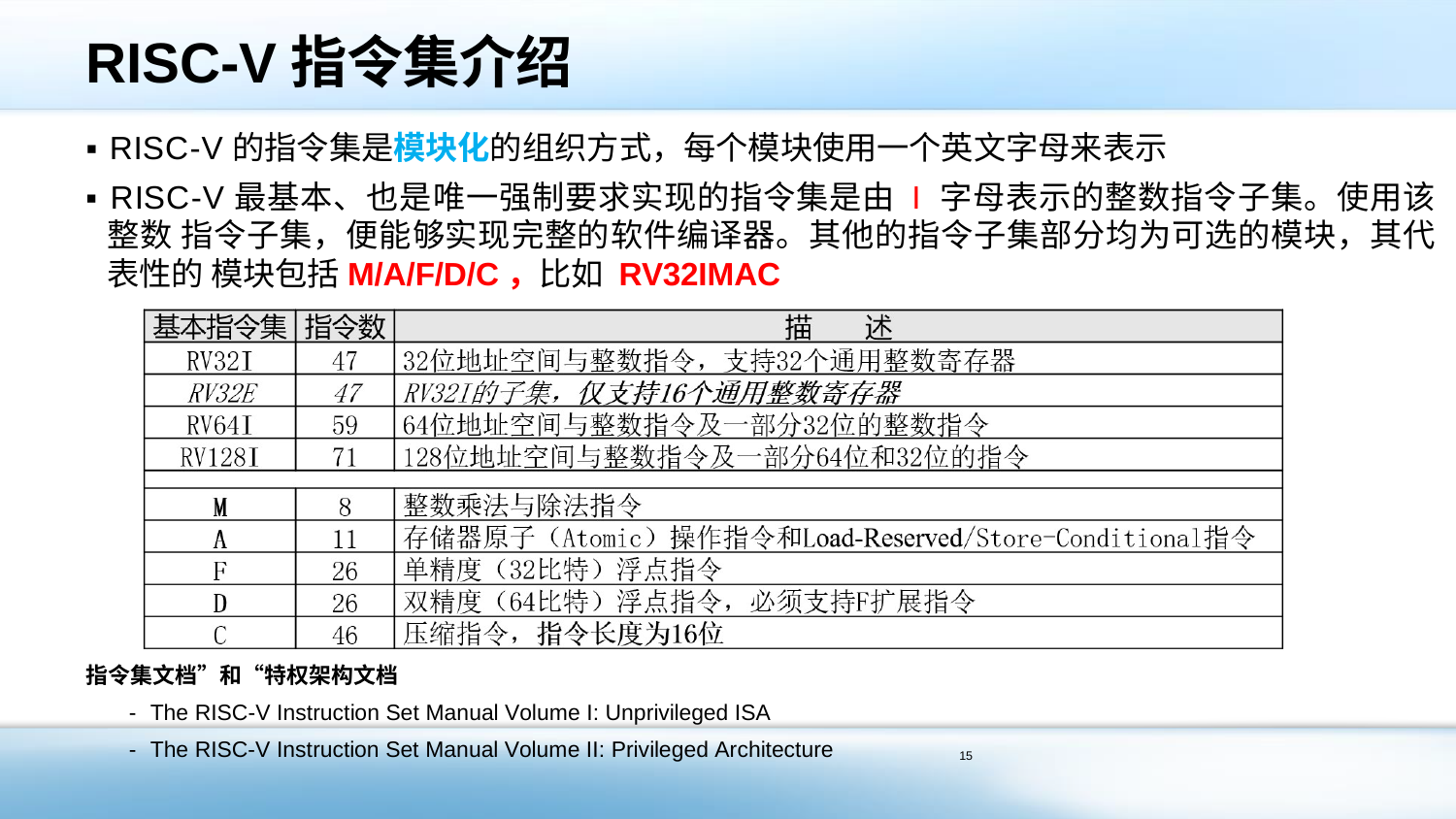

# RISC-V指令集介绍
▪ RISC-V的指令集是模块化的组织方式，每个模块使用一个英文字母来表示
▪ RISC-V最基本、也是唯一强制要求实现的指令集是由 I 字母表示的整数指令子集。使用该整数 指令子集，便能够实现完整的软件编译器。其他的指令子集部分均为可选的模块，其代表性的 模块包括M/A/F/D/C，比如 RV32IMAC

指令集文档”和“特权架构文档
-  The RISC-V Instruction Set Manual Volume I: Unprivileged ISA
-  The RISC-V Instruction Set Manual Volume II: Privileged Architecture
15